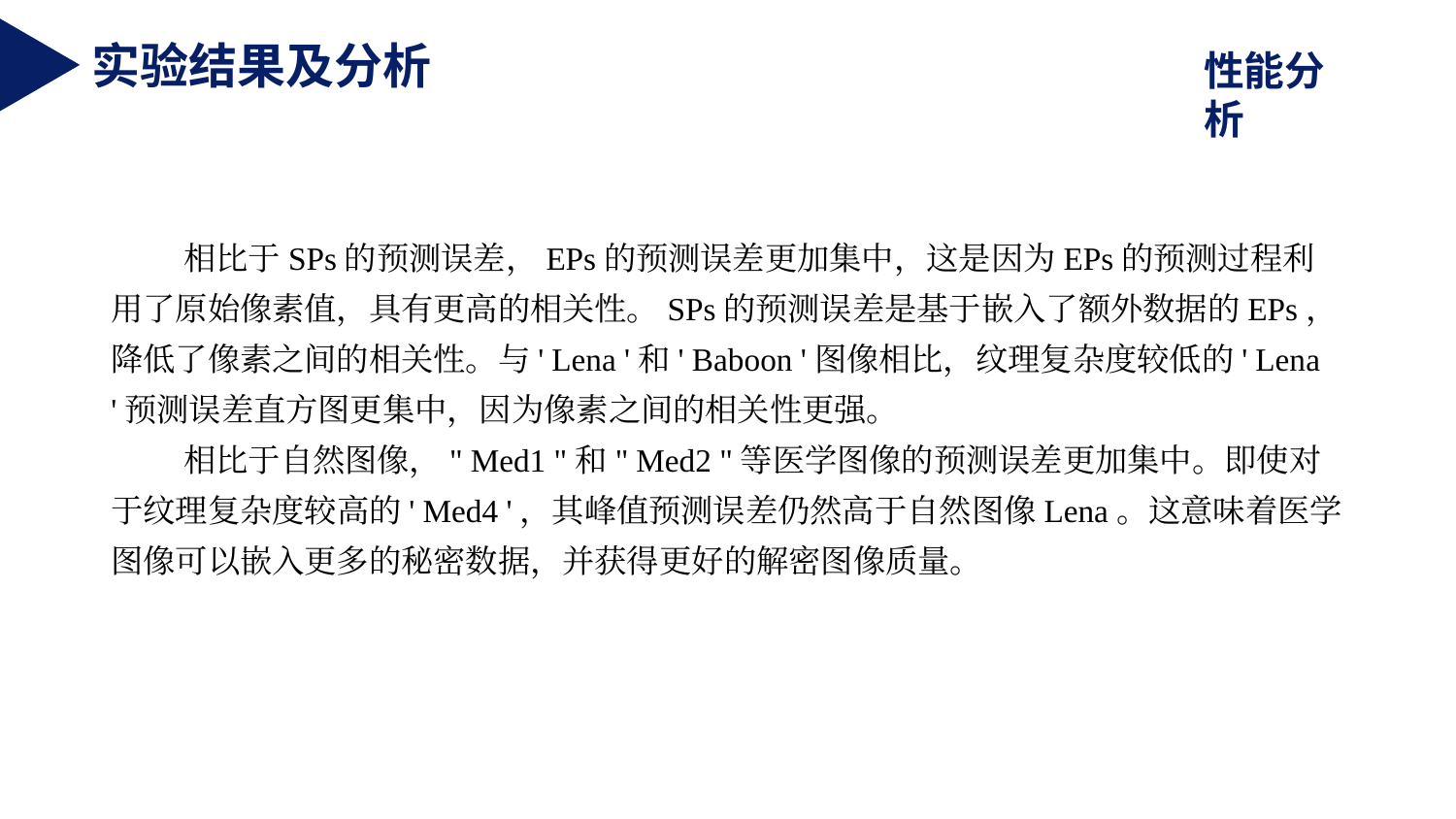

实验结果及分析
性能分析
相比于SPs的预测误差，EPs的预测误差更加集中，这是因为EPs的预测过程利用了原始像素值，具有更高的相关性。SPs的预测误差是基于嵌入了额外数据的EPs，降低了像素之间的相关性。与' Lena '和' Baboon '图像相比，纹理复杂度较低的' Lena '预测误差直方图更集中，因为像素之间的相关性更强。
相比于自然图像，" Med1 "和" Med2 "等医学图像的预测误差更加集中。即使对于纹理复杂度较高的' Med4 '，其峰值预测误差仍然高于自然图像Lena。这意味着医学图像可以嵌入更多的秘密数据，并获得更好的解密图像质量。